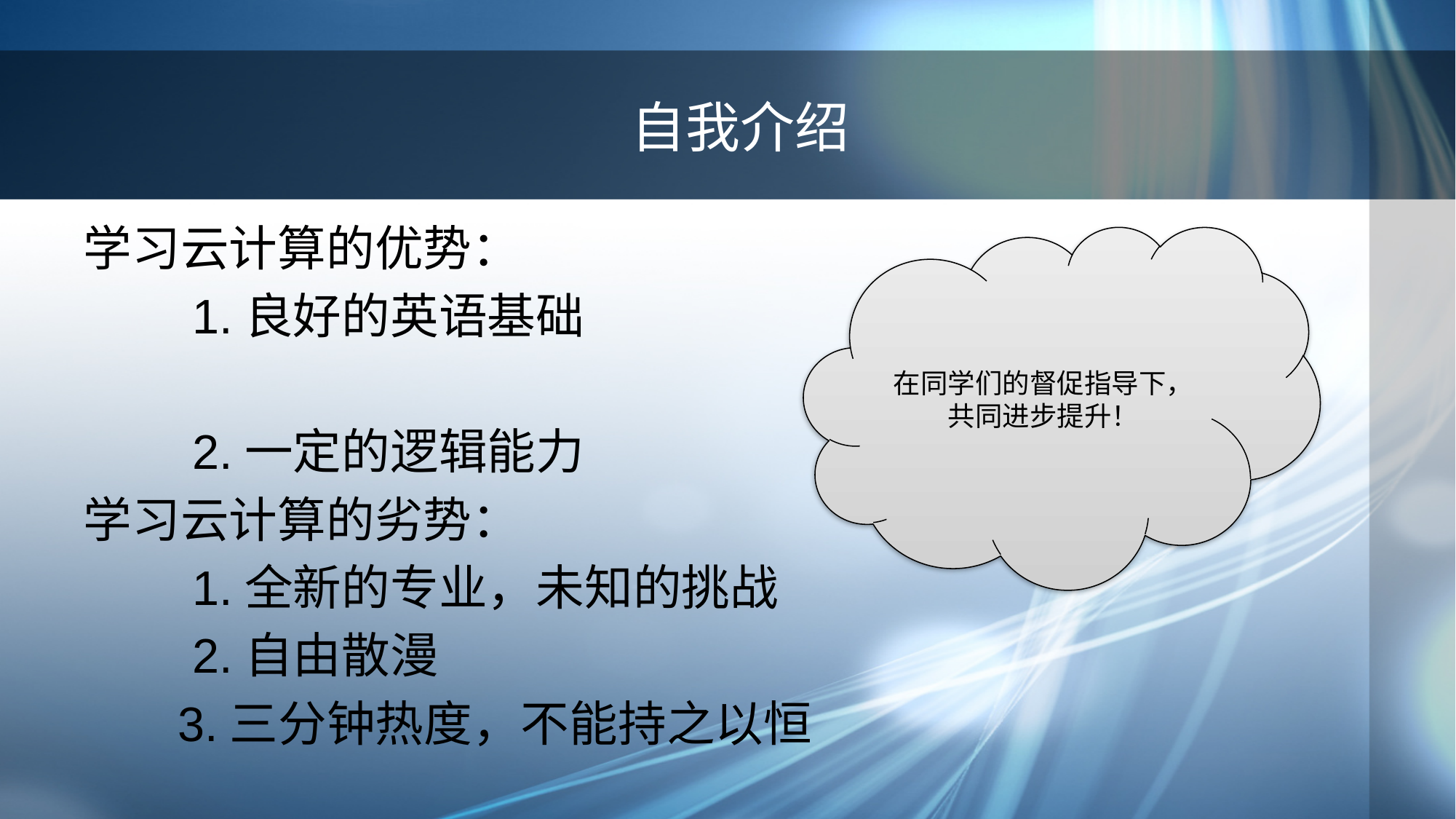

# 自我介绍
学习云计算的优势：
	1.良好的英语基础

	2.一定的逻辑能力
学习云计算的劣势：
	1.全新的专业，未知的挑战
	2.自由散漫
       3.三分钟热度，不能持之以恒
在同学们的督促指导下，共同进步提升！